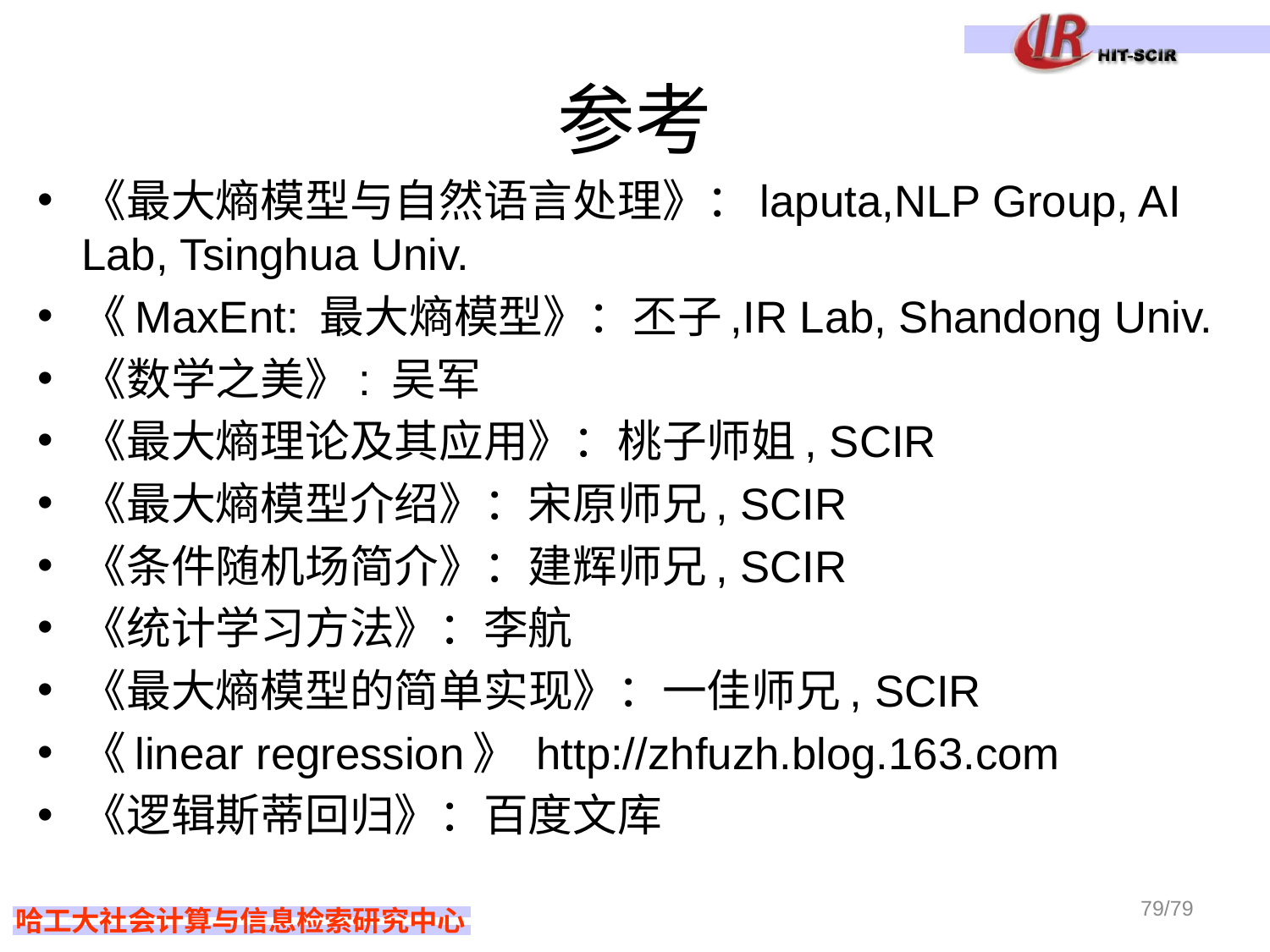

# 参考
《最大熵模型与自然语言处理》：laputa,NLP Group, AI Lab, Tsinghua Univ.
《MaxEnt: 最大熵模型》：丕子,IR Lab, Shandong Univ.
《数学之美》: 吴军
《最大熵理论及其应用》：桃子师姐, SCIR
《最大熵模型介绍》：宋原师兄, SCIR
《条件随机场简介》：建辉师兄, SCIR
《统计学习方法》：李航
《最大熵模型的简单实现》：一佳师兄, SCIR
《linear regression》 http://zhfuzh.blog.163.com
《逻辑斯蒂回归》：百度文库

79/79